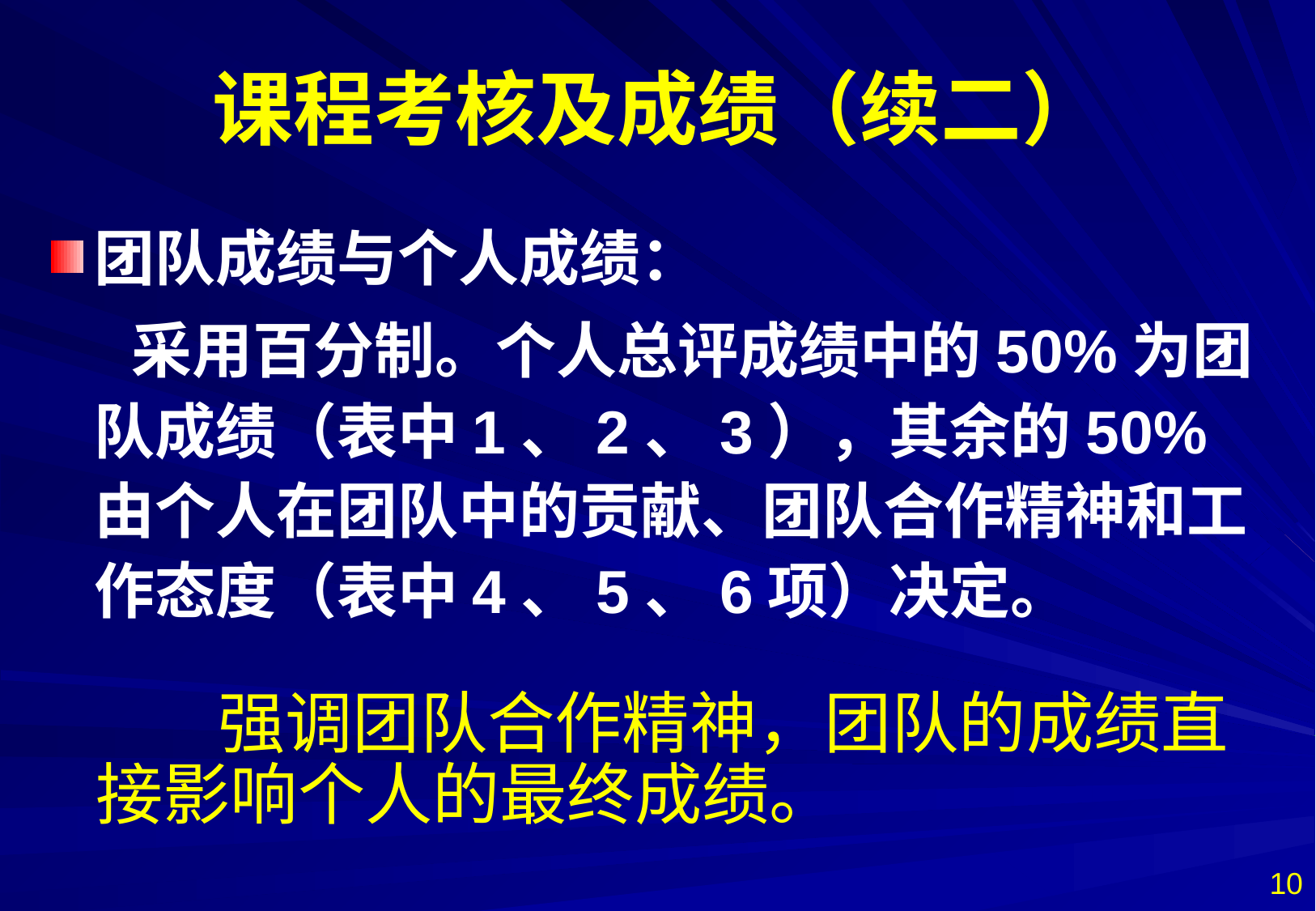

# 课程考核及成绩（续二）
团队成绩与个人成绩：
     采用百分制。个人总评成绩中的50%为团队成绩（表中1、2、3），其余的50%由个人在团队中的贡献、团队合作精神和工作态度（表中4、5、6项）决定。
       强调团队合作精神，团队的成绩直接影响个人的最终成绩。
10